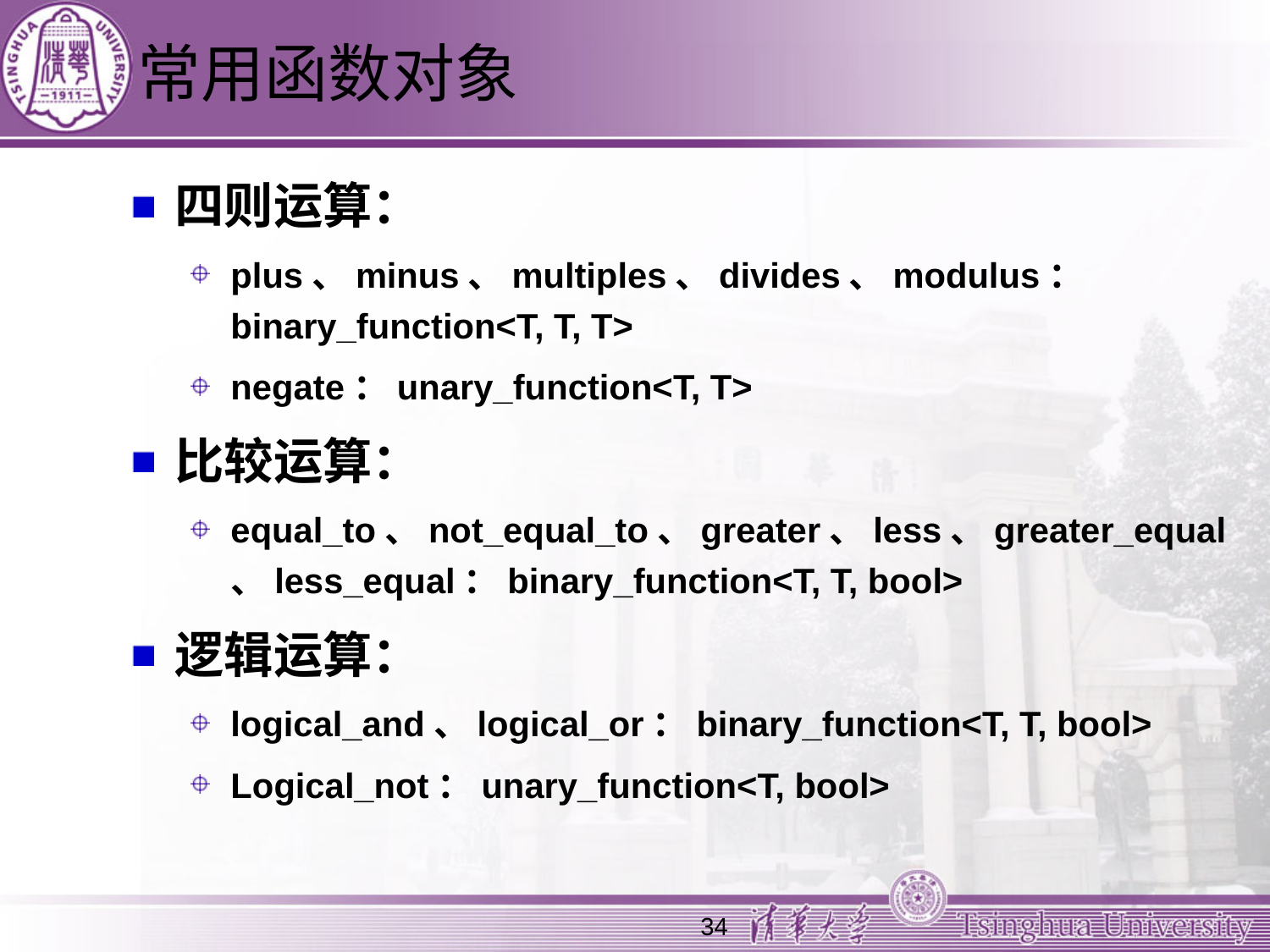

# 常用函数对象
四则运算：
plus、minus、multiples、divides、modulus：binary_function<T, T, T>
negate：unary_function<T, T>
比较运算：
equal_to、not_equal_to、greater、less、greater_equal、less_equal：binary_function<T, T, bool>
逻辑运算：
logical_and、logical_or：binary_function<T, T, bool>
Logical_not：unary_function<T, bool>

34